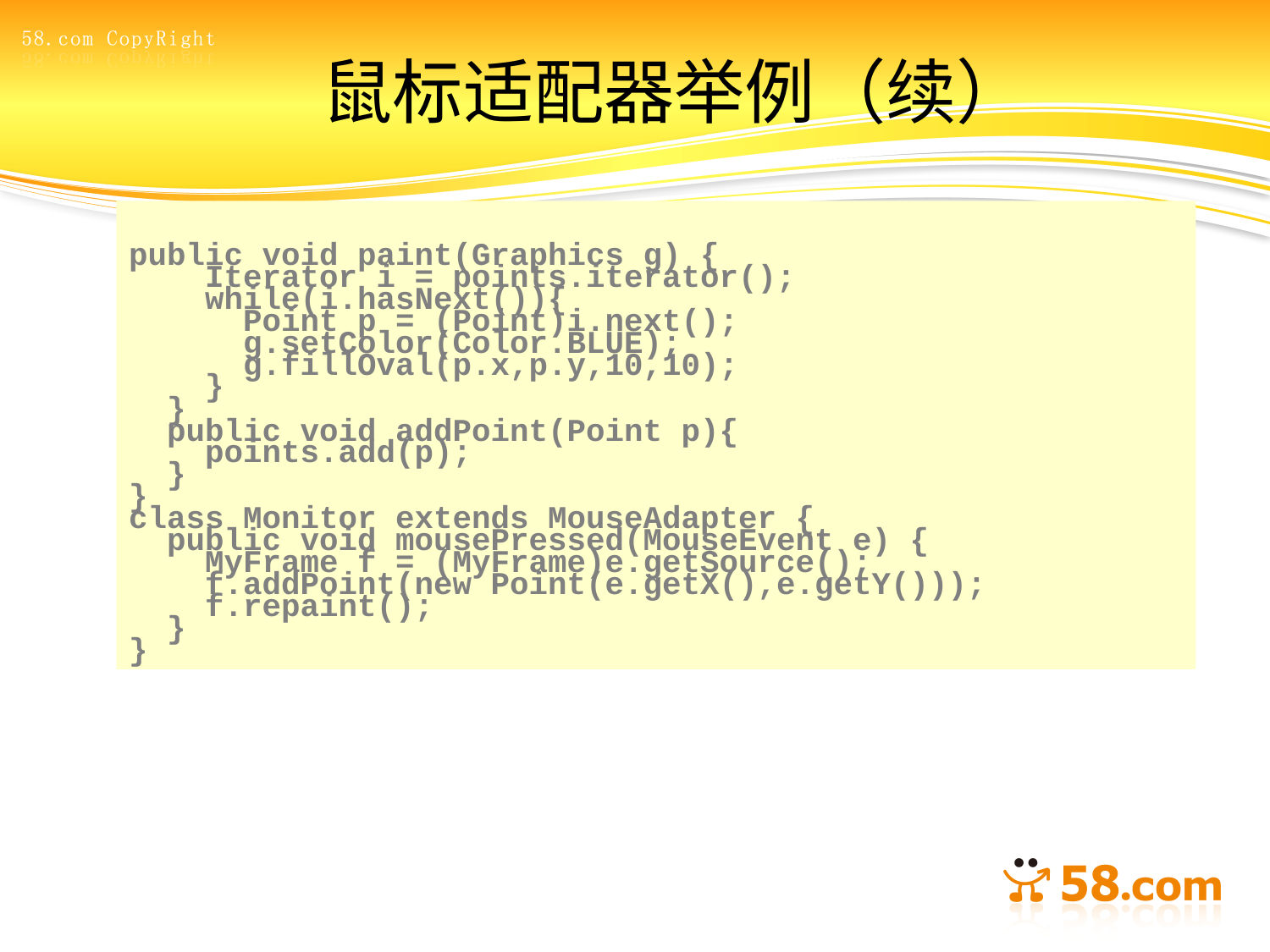

# 鼠标适配器举例（续）

public void paint(Graphics g) {
    Iterator i = points.iterator();
    while(i.hasNext()){
      Point p = (Point)i.next();
      g.setColor(Color.BLUE);
      g.fillOval(p.x,p.y,10,10);
    }
  }
  public void addPoint(Point p){
    points.add(p);
  }
}
class Monitor extends MouseAdapter {
  public void mousePressed(MouseEvent e) {
    MyFrame f = (MyFrame)e.getSource();
    f.addPoint(new Point(e.getX(),e.getY()));
    f.repaint();
  }
}